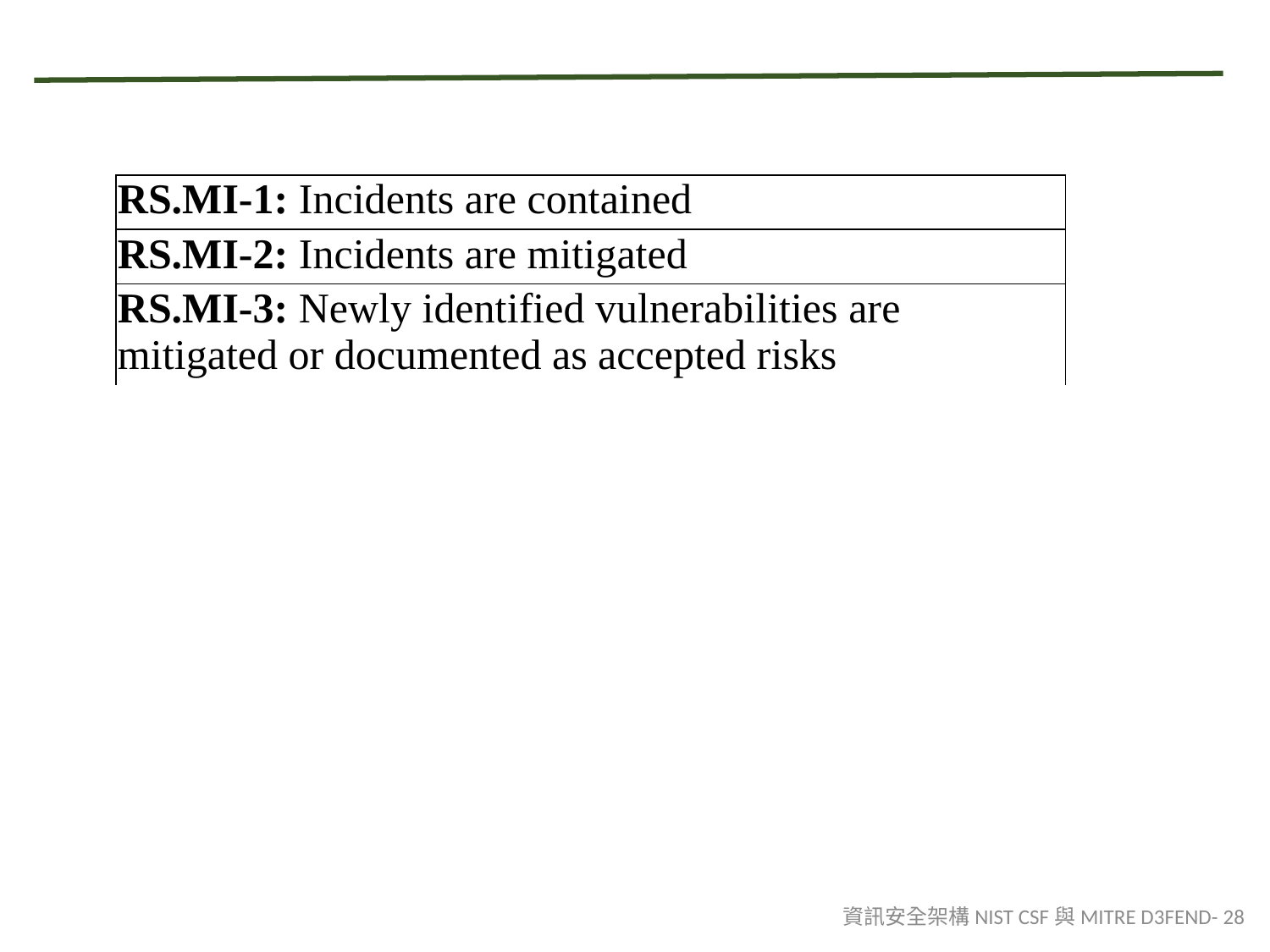

#
| RS.MI-1: Incidents are contained |
| --- |
| RS.MI-2: Incidents are mitigated |
| RS.MI-3: Newly identified vulnerabilities are mitigated or documented as accepted risks |
資訊安全架構NIST CSF與MITRE D3FEND- 28